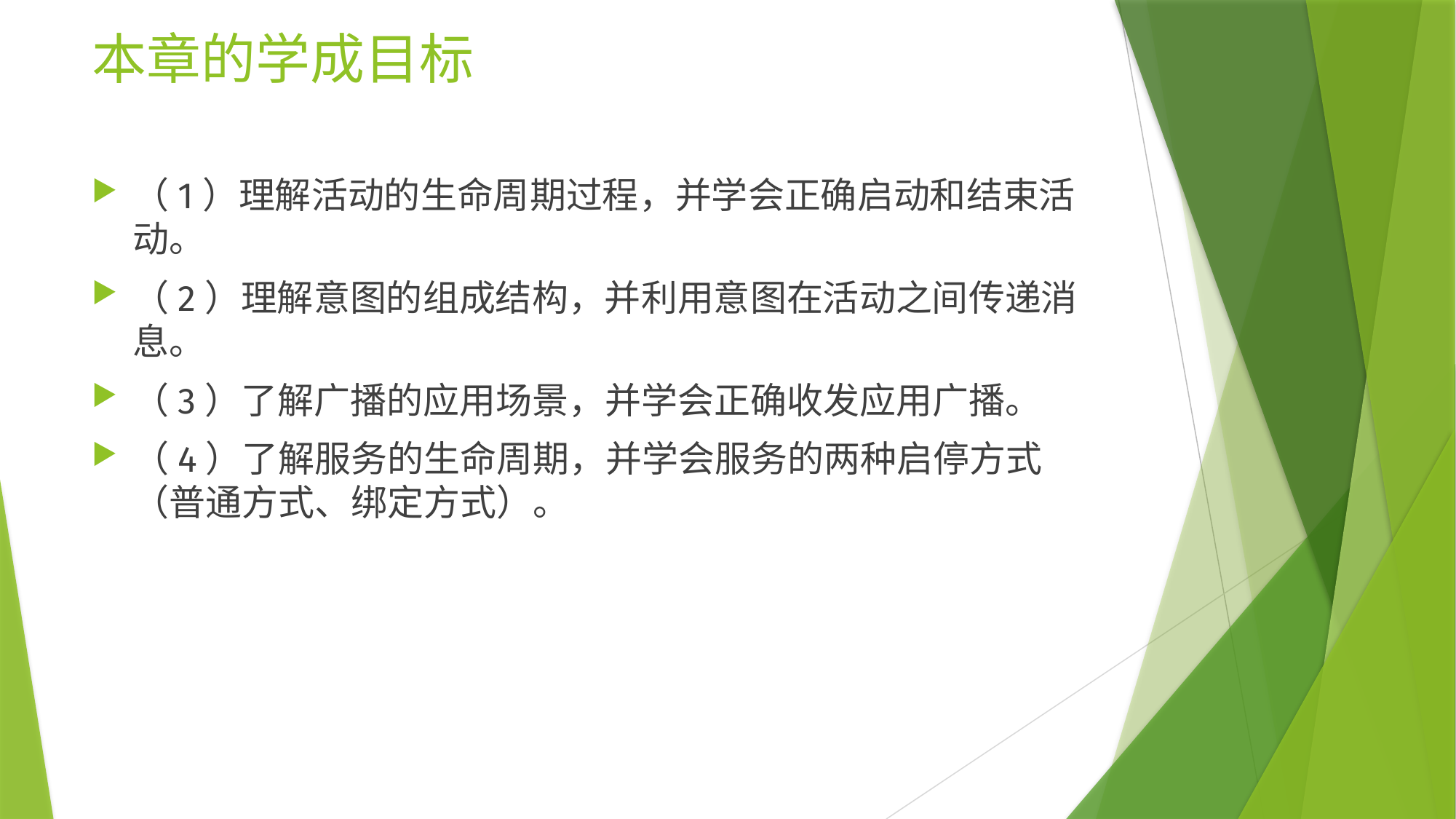

# 本章的学成目标
（1）理解活动的生命周期过程，并学会正确启动和结束活动。
（2）理解意图的组成结构，并利用意图在活动之间传递消息。
（3）了解广播的应用场景，并学会正确收发应用广播。
（4）了解服务的生命周期，并学会服务的两种启停方式（普通方式、绑定方式）。